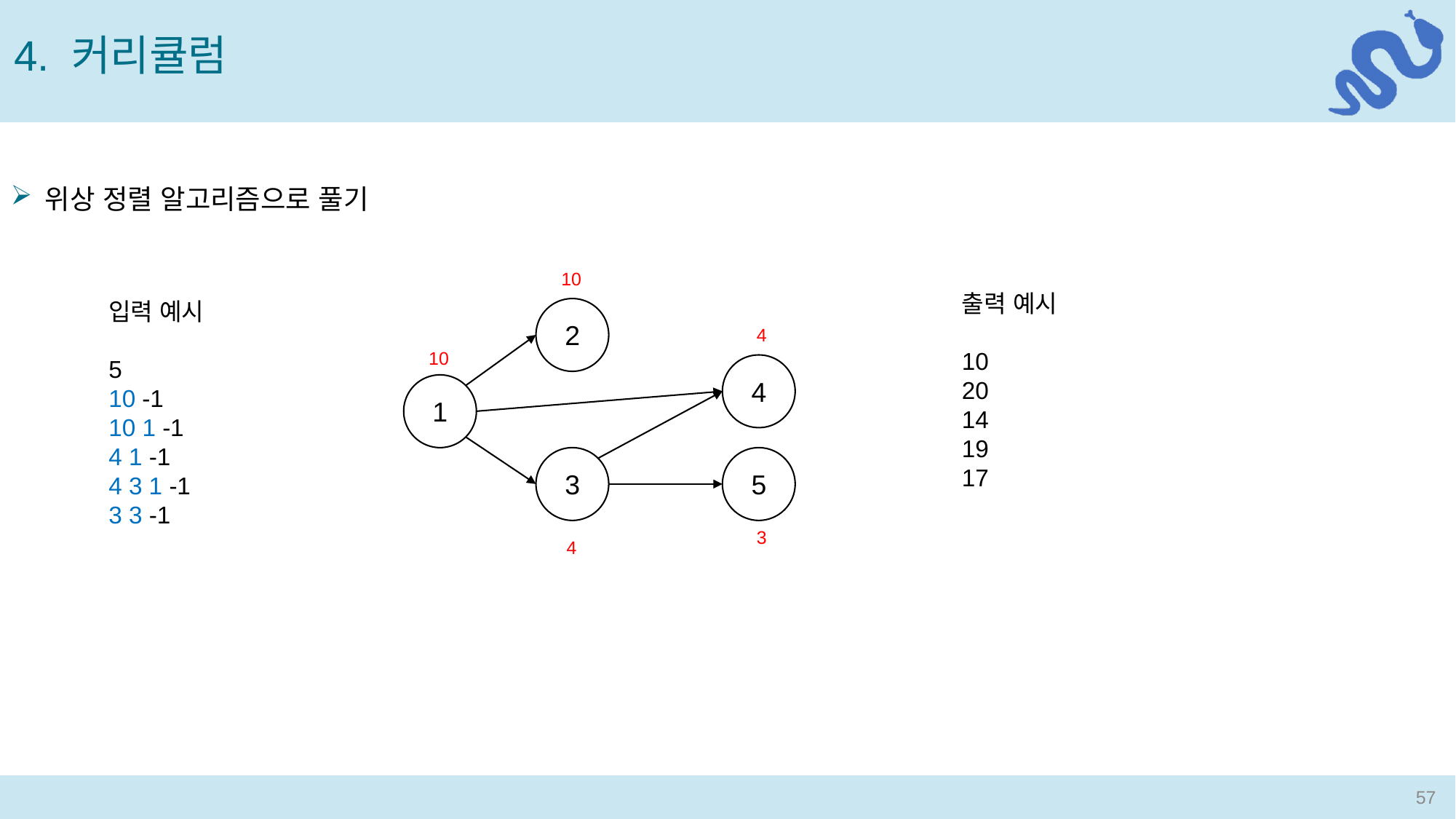

4. 커리큘럼
위상 정렬 알고리즘으로 풀기
10
출력 예시

10
20
14
19
17
입력 예시

5
10 -1
10 1 -1
4 1 -1
4 3 1 -1
3 3 -1
2
4
1
3
5
4
10
3
4
57